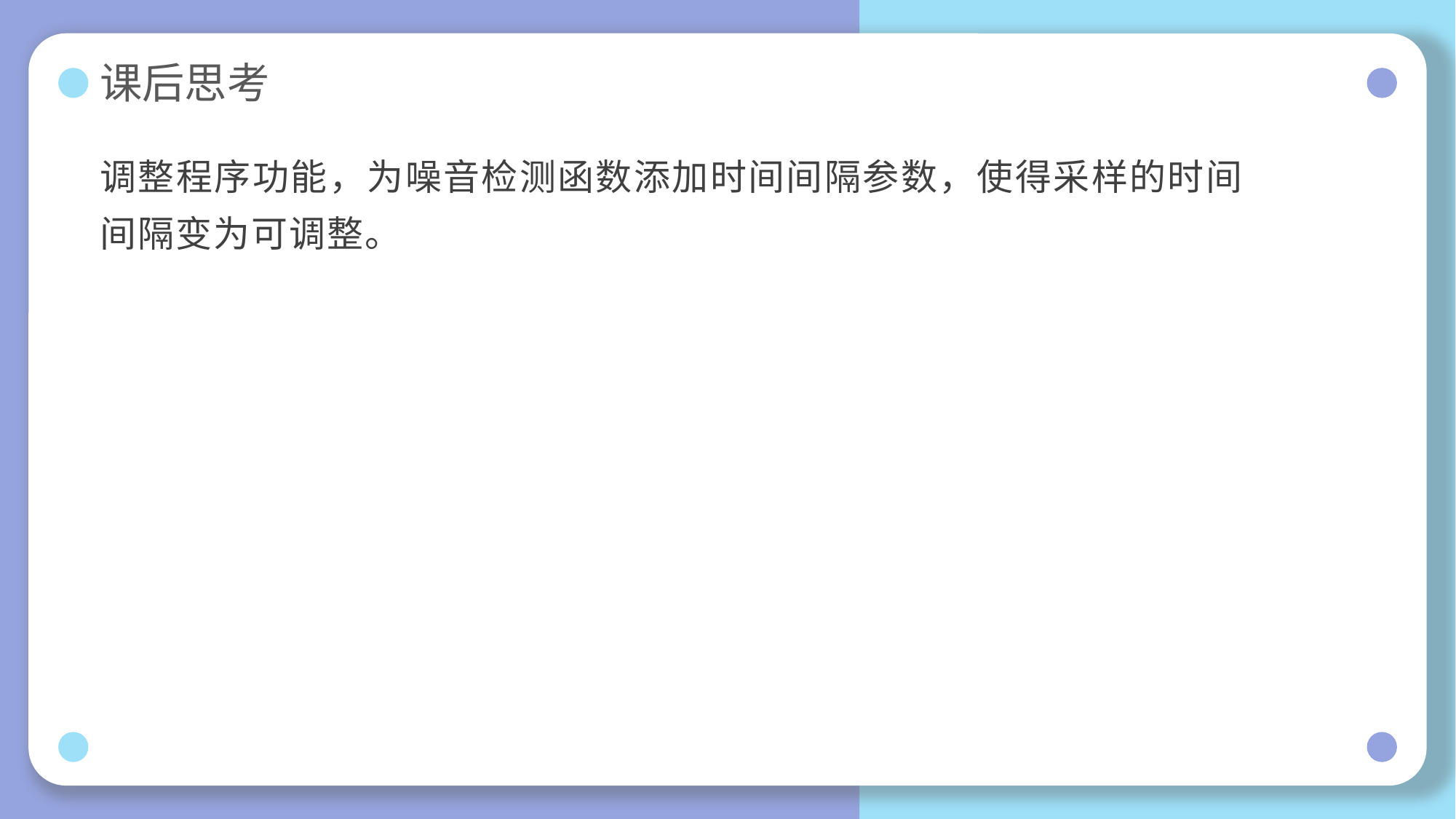

# 课后思考
调整程序功能，为噪音检测函数添加时间间隔参数，使得采样的时间间隔变为可调整。